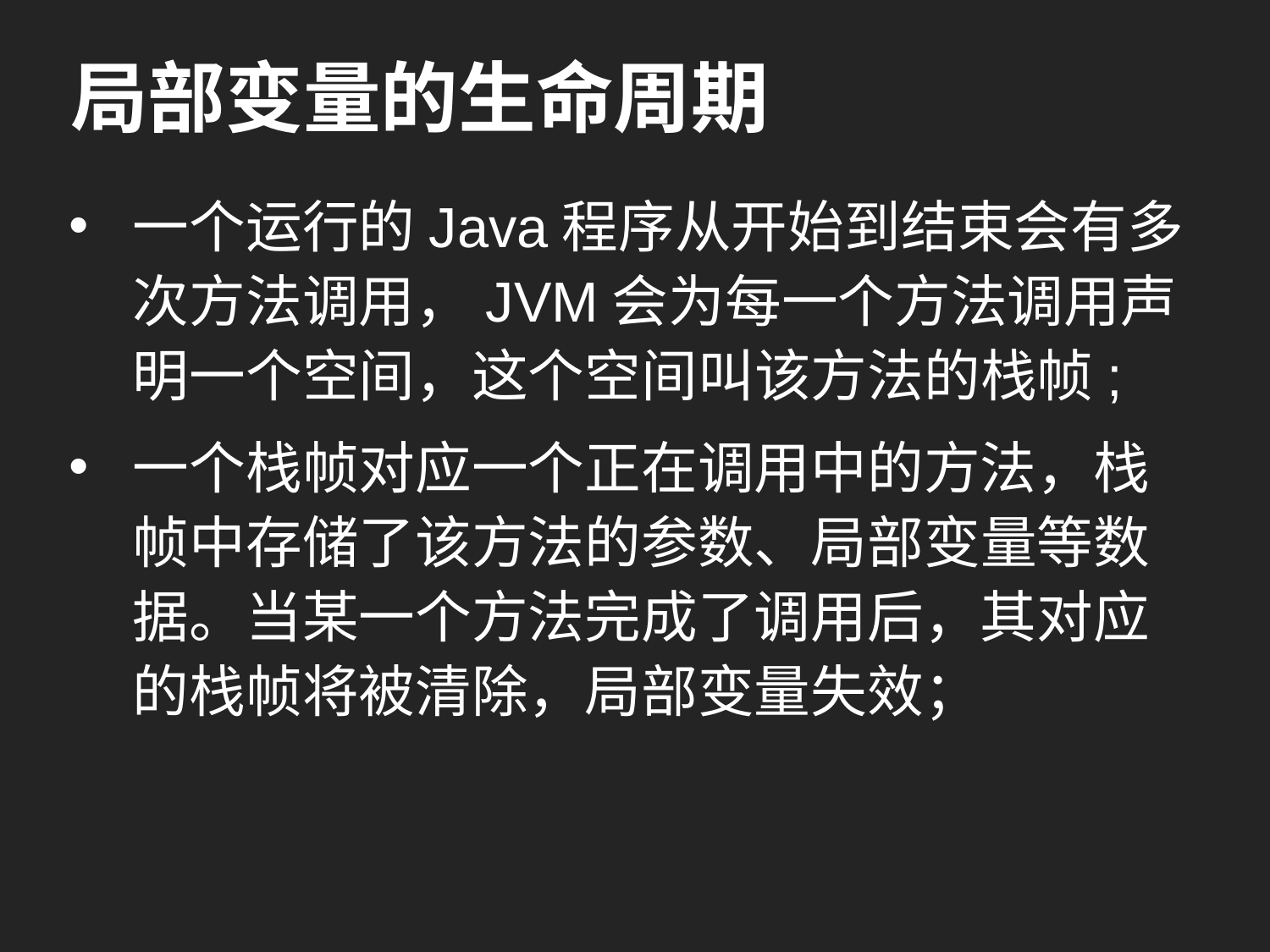

# 局部变量的生命周期
一个运行的Java程序从开始到结束会有多次方法调用，JVM会为每一个方法调用声明一个空间，这个空间叫该方法的栈帧;
一个栈帧对应一个正在调用中的方法，栈帧中存储了该方法的参数、局部变量等数据。当某一个方法完成了调用后，其对应的栈帧将被清除，局部变量失效；